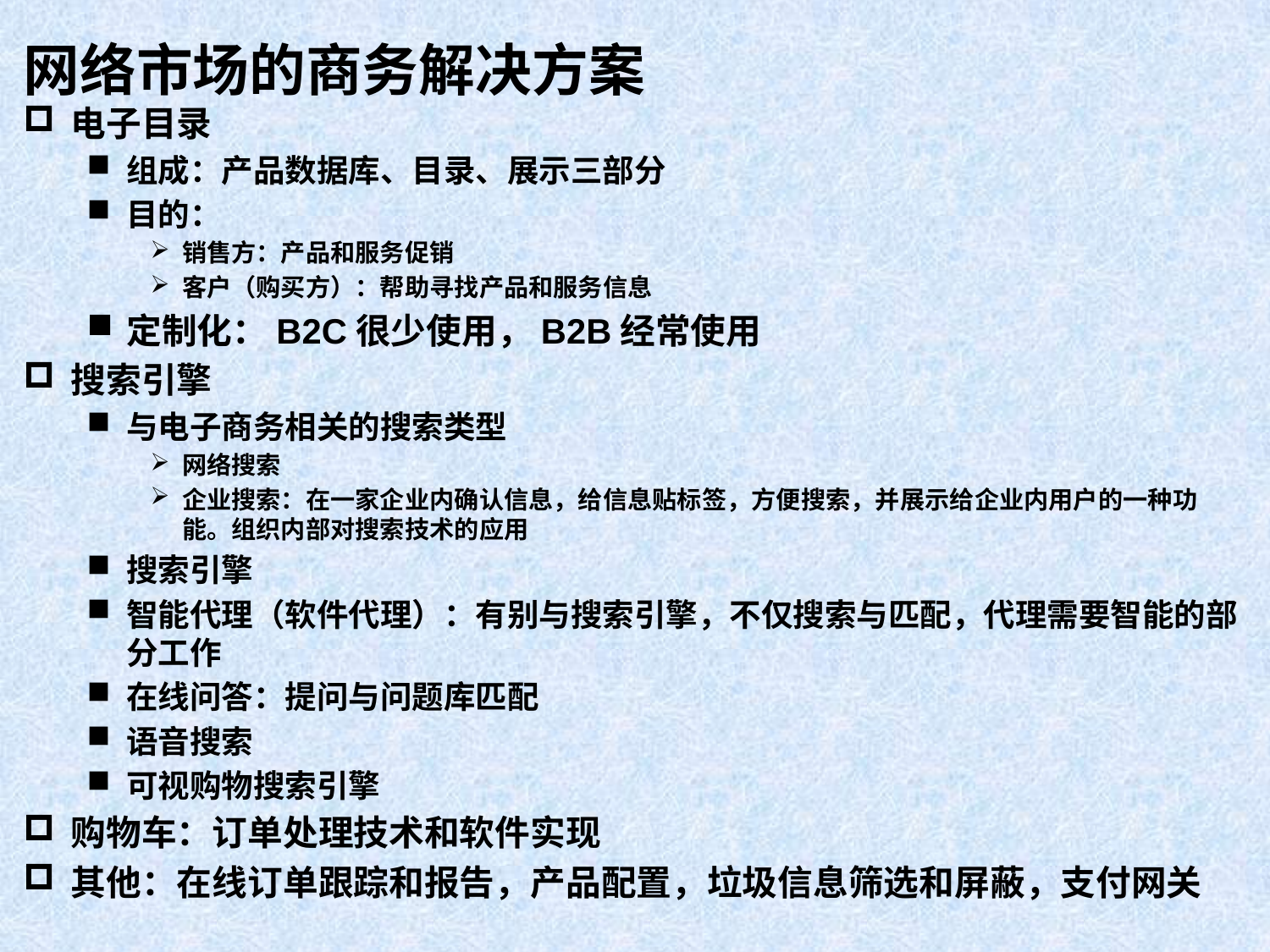

# 网络市场的商务解决方案
电子目录
组成：产品数据库、目录、展示三部分
目的：
销售方：产品和服务促销
客户（购买方）：帮助寻找产品和服务信息
定制化：B2C很少使用，B2B经常使用
搜索引擎
与电子商务相关的搜索类型
网络搜索
企业搜索：在一家企业内确认信息，给信息贴标签，方便搜索，并展示给企业内用户的一种功能。组织内部对搜索技术的应用
搜索引擎
智能代理（软件代理）：有别与搜索引擎，不仅搜索与匹配，代理需要智能的部分工作
在线问答：提问与问题库匹配
语音搜索
可视购物搜索引擎
购物车：订单处理技术和软件实现
其他：在线订单跟踪和报告，产品配置，垃圾信息筛选和屏蔽，支付网关